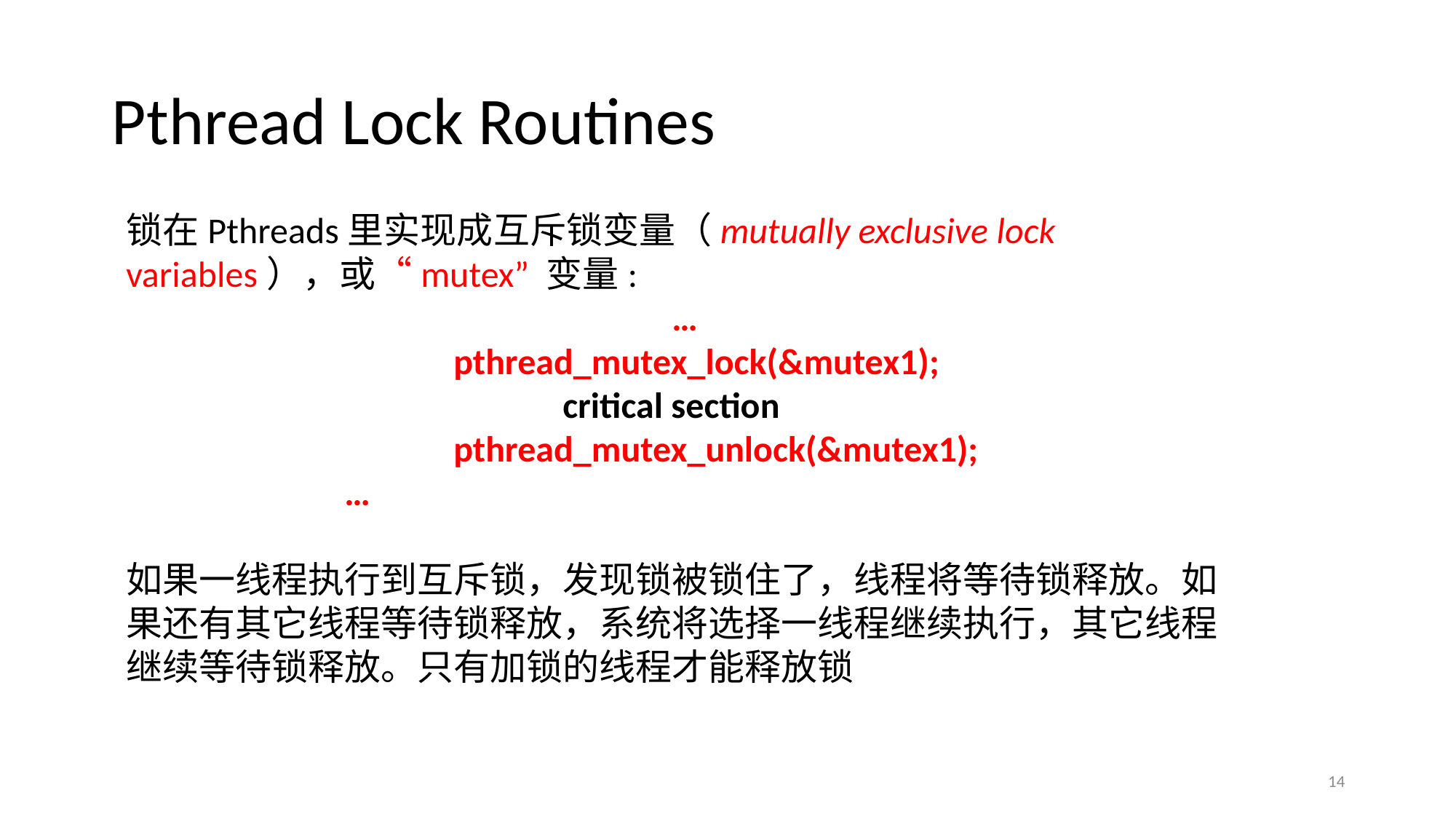

# Pthread Lock Routines
锁在Pthreads里实现成互斥锁变量（mutually exclusive lock variables），或“mutex” 变量:
					…
			pthread_mutex_lock(&mutex1);
				critical section
			pthread_mutex_unlock(&mutex1);				            	…

如果一线程执行到互斥锁，发现锁被锁住了，线程将等待锁释放。如果还有其它线程等待锁释放，系统将选择一线程继续执行，其它线程继续等待锁释放。只有加锁的线程才能释放锁
14